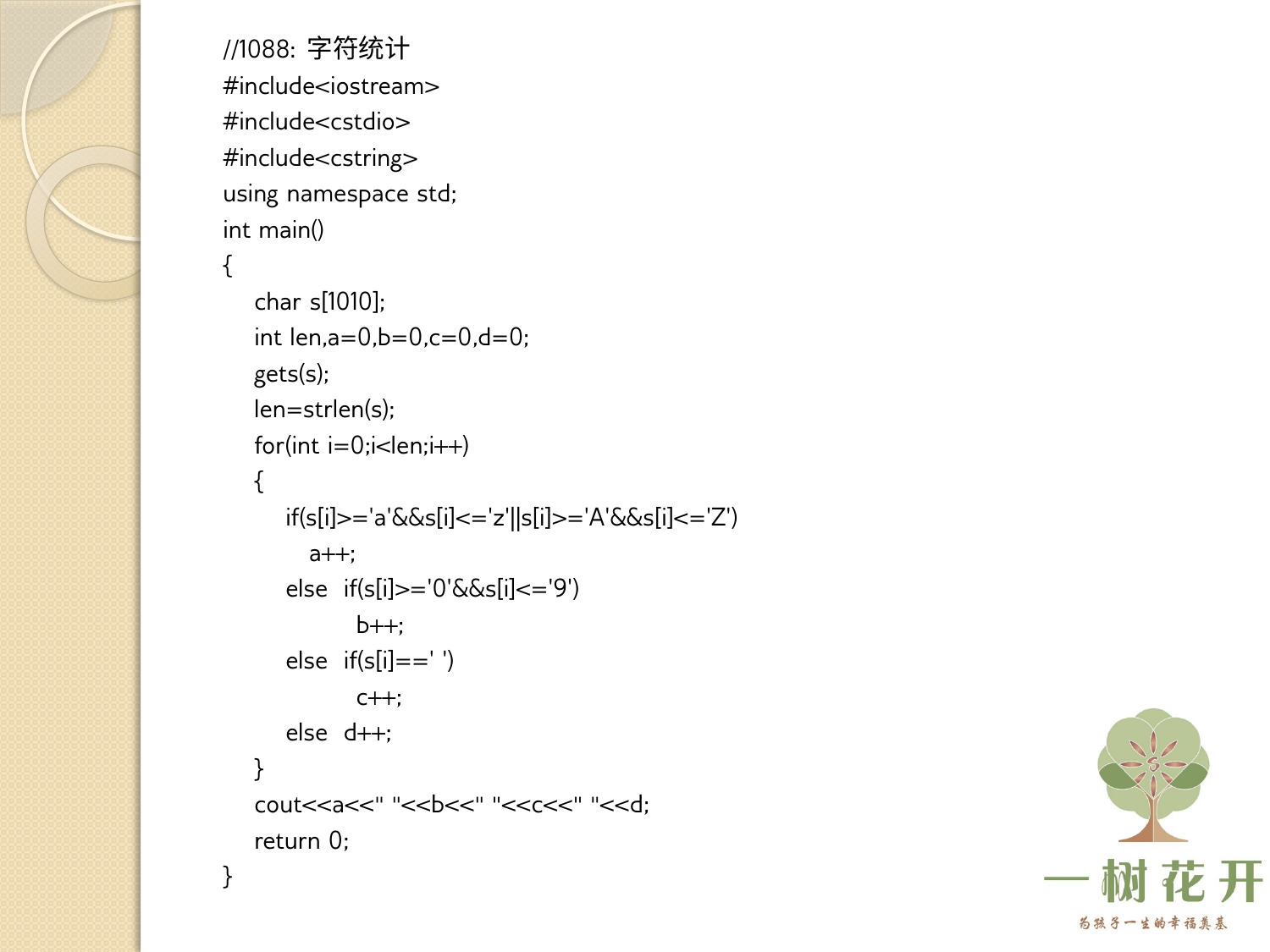

//1088: 字符统计
#include<iostream>
#include<cstdio>
#include<cstring>
using namespace std;
int main()
{
    char s[1010];
    int len,a=0,b=0,c=0,d=0;
    gets(s);
    len=strlen(s);
    for(int i=0;i<len;i++)
    {
        if(s[i]>='a'&&s[i]<='z'||s[i]>='A'&&s[i]<='Z')
           a++;
        else  if(s[i]>='0'&&s[i]<='9')
                 b++;
        else  if(s[i]==' ')
                 c++;
        else  d++;
    }
    cout<<a<<" "<<b<<" "<<c<<" "<<d;
    return 0;
}